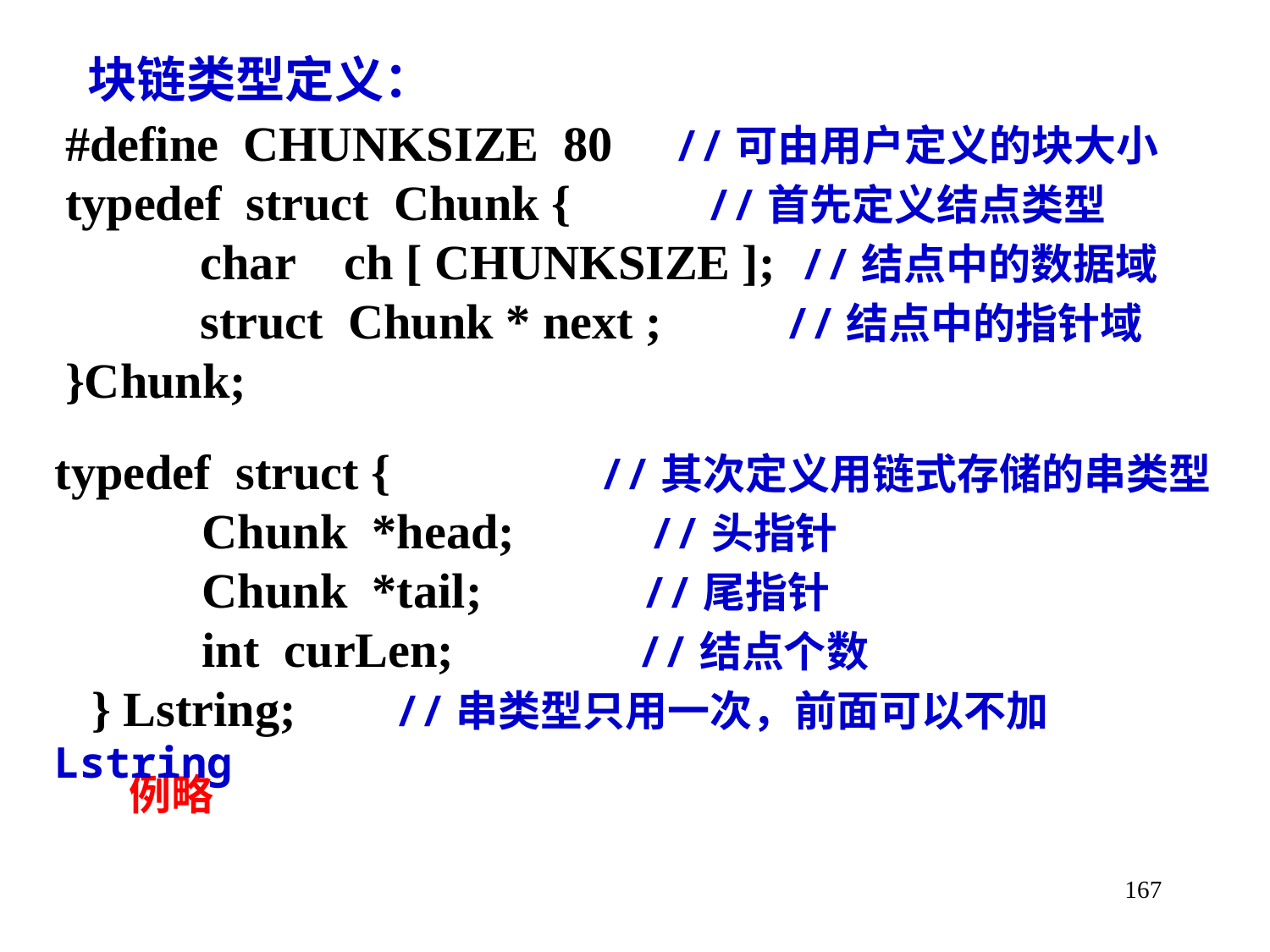

块链类型定义：
#define  CHUNKSIZE  80     //可由用户定义的块大小
typedef  struct  Chunk {           //首先定义结点类型
           char    ch [ CHUNKSIZE ];  //结点中的数据域
           struct  Chunk * next ;          //结点中的指针域
}Chunk;
typedef  struct {                 //其次定义用链式存储的串类型
            Chunk  *head;           //头指针
            Chunk  *tail;             //尾指针
            int  curLen;               //结点个数
   } Lstring;        //串类型只用一次，前面可以不加Lstring
例略
167